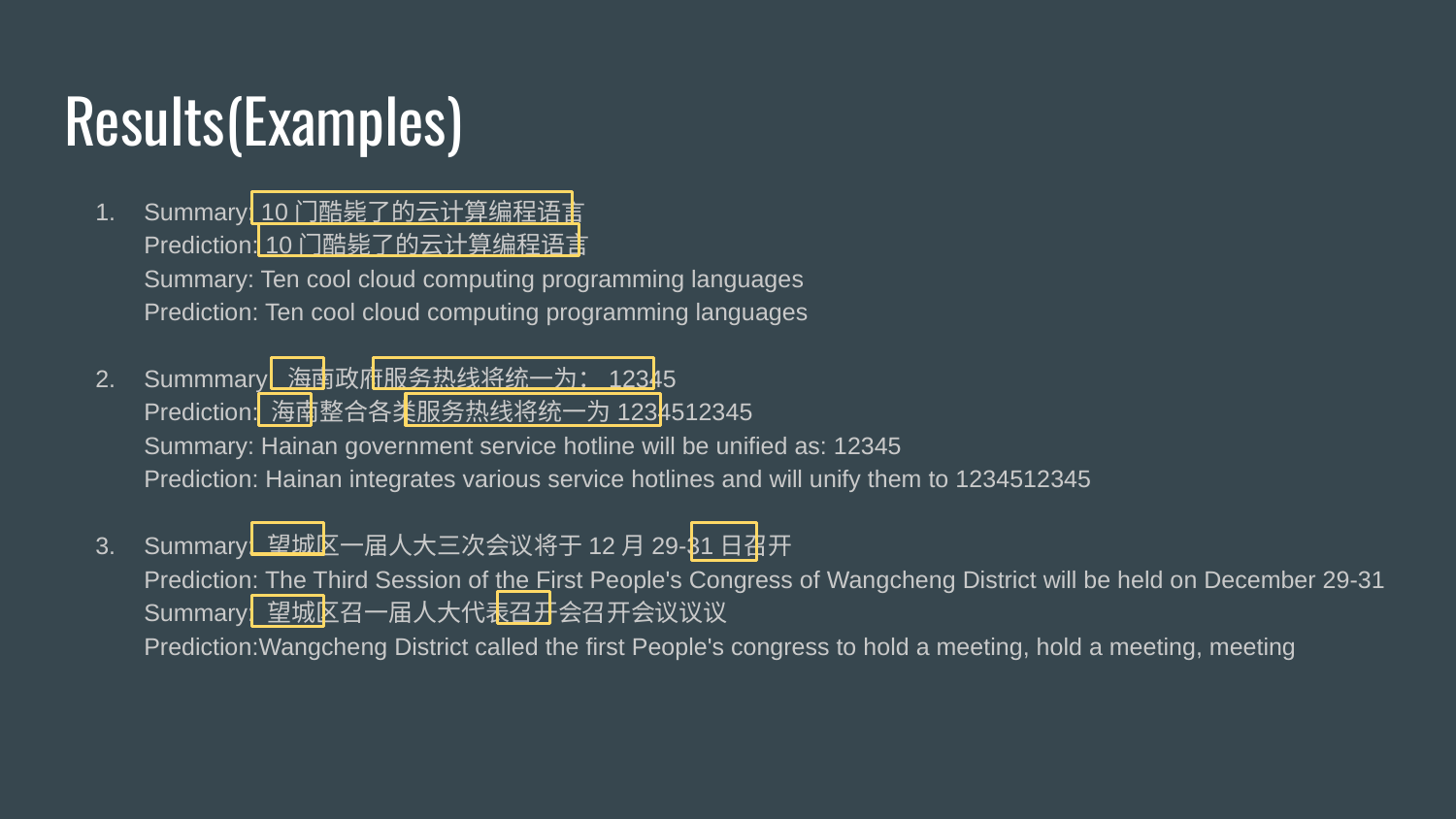

# Results(Examples)
Summary: 10门酷毙了的云计算编程语言
Prediction: 10门酷毙了的云计算编程语言
Summary: Ten cool cloud computing programming languages
Prediction: Ten cool cloud computing programming languages

Summmary: 海南政府服务热线将统一为：12345
Prediction: 海南整合各类服务热线将统一为1234512345
Summary: Hainan government service hotline will be unified as: 12345
Prediction: Hainan integrates various service hotlines and will unify them to 1234512345

Summary: 望城区一届人大三次会议将于12月29-31日召开
Prediction: The Third Session of the First People's Congress of Wangcheng District will be held on December 29-31
Summary: 望城区召一届人大代表召开会召开会议议议
Prediction:Wangcheng District called the first People's congress to hold a meeting, hold a meeting, meeting